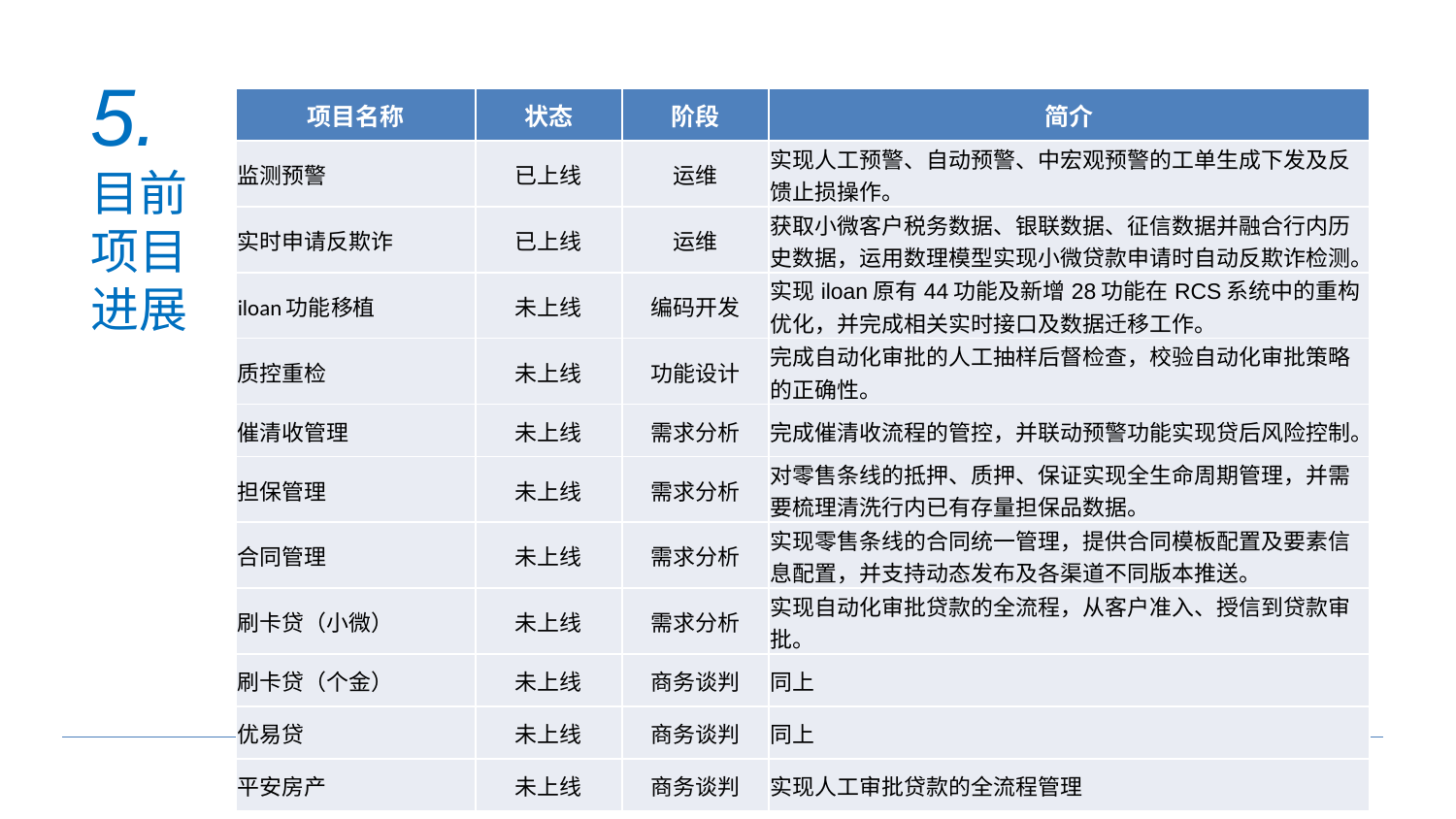

民生RCS技术架构愿景
# 5. 目前项目进展
| 项目名称 | 状态 | 阶段 | 简介 |
| --- | --- | --- | --- |
| 监测预警 | 已上线 | 运维 | 实现人工预警、自动预警、中宏观预警的工单生成下发及反馈止损操作。 |
| 实时申请反欺诈 | 已上线 | 运维 | 获取小微客户税务数据、银联数据、征信数据并融合行内历史数据，运用数理模型实现小微贷款申请时自动反欺诈检测。 |
| iloan功能移植 | 未上线 | 编码开发 | 实现iloan原有44功能及新增28功能在RCS系统中的重构优化，并完成相关实时接口及数据迁移工作。 |
| 质控重检 | 未上线 | 功能设计 | 完成自动化审批的人工抽样后督检查，校验自动化审批策略的正确性。 |
| 催清收管理 | 未上线 | 需求分析 | 完成催清收流程的管控，并联动预警功能实现贷后风险控制。 |
| 担保管理 | 未上线 | 需求分析 | 对零售条线的抵押、质押、保证实现全生命周期管理，并需要梳理清洗行内已有存量担保品数据。 |
| 合同管理 | 未上线 | 需求分析 | 实现零售条线的合同统一管理，提供合同模板配置及要素信息配置，并支持动态发布及各渠道不同版本推送。 |
| 刷卡贷（小微） | 未上线 | 需求分析 | 实现自动化审批贷款的全流程，从客户准入、授信到贷款审批。 |
| 刷卡贷（个金） | 未上线 | 商务谈判 | 同上 |
| 优易贷 | 未上线 | 商务谈判 | 同上 |
| 平安房产 | 未上线 | 商务谈判 | 实现人工审批贷款的全流程管理 |
52